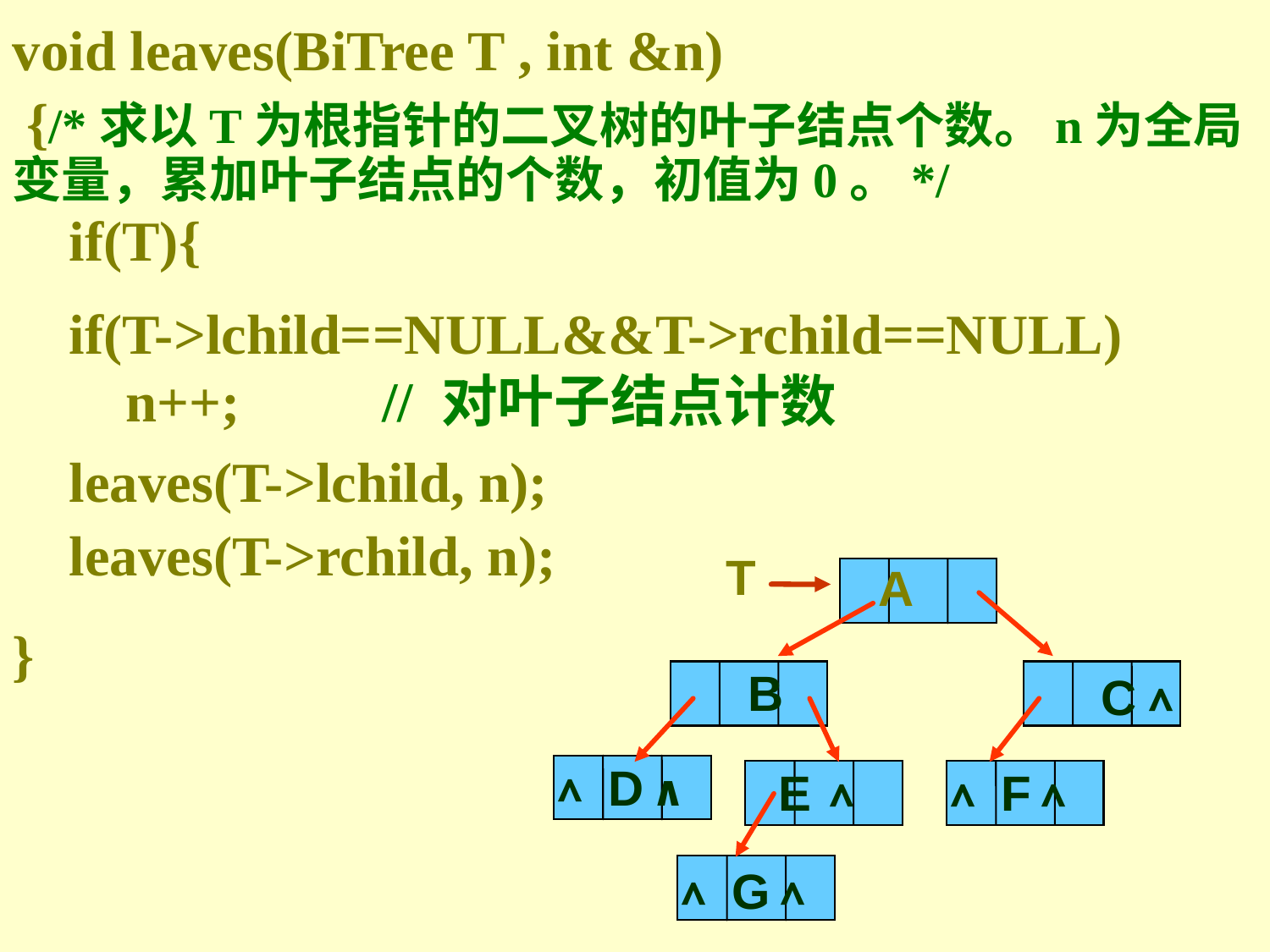

void leaves(BiTree T , int &n)
 {/*求以T为根指针的二叉树的叶子结点个数。n为全局变量，累加叶子结点的个数，初值为0。*/

}
    if(T){
    if(T->lchild==NULL&&T->rchild==NULL)
        n++;          // 对叶子结点计数
    leaves(T->lchild, n);
    leaves(T->rchild, n);
T
   A

    B
    C  ∧

∧  D ∧
   E   ∧

∧  F ∧

∧  G  ∧